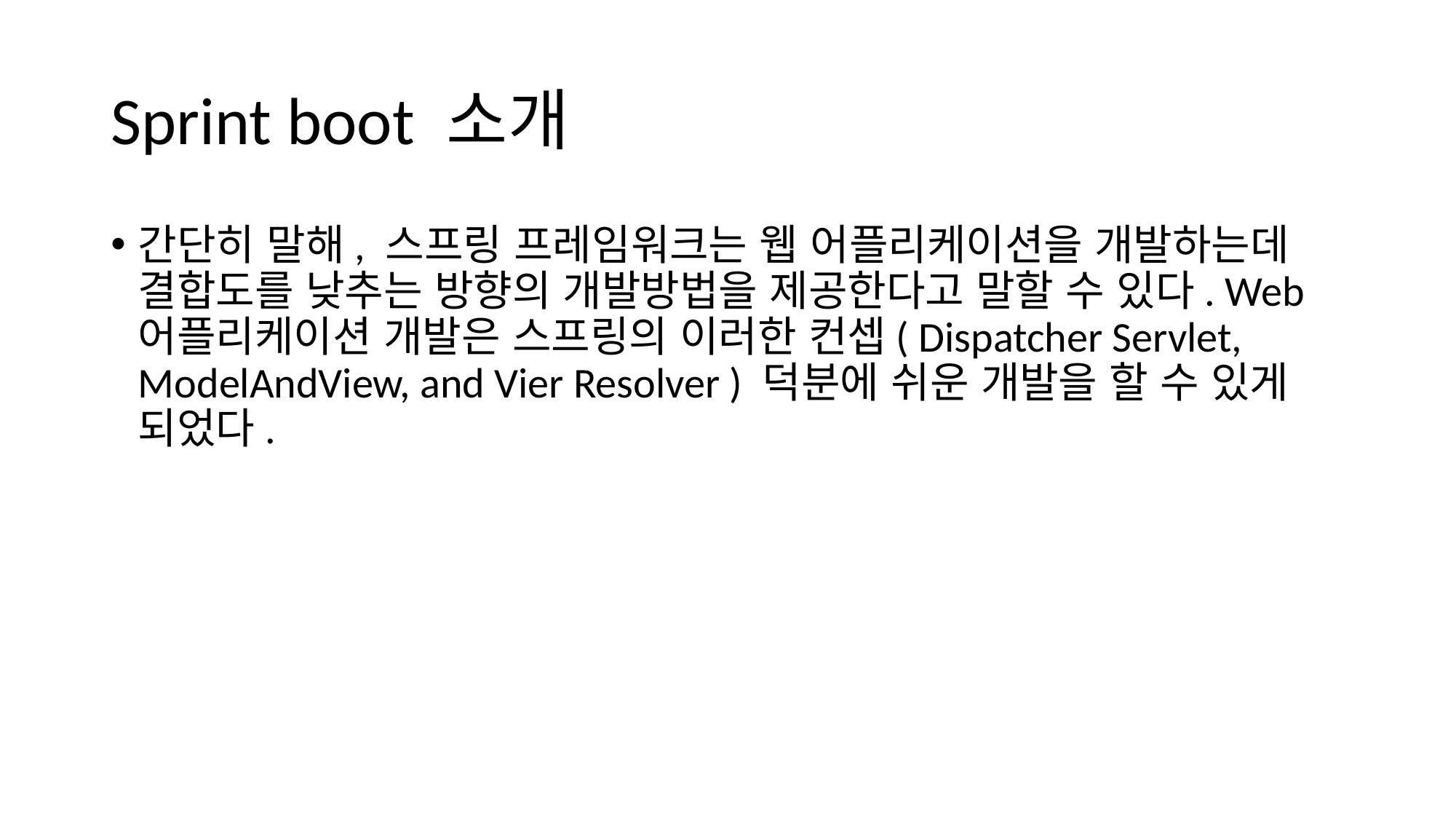

# Sprint boot 소개
간단히 말해, 스프링 프레임워크는 웹 어플리케이션을 개발하는데 결합도를 낮추는 방향의 개발방법을 제공한다고 말할 수 있다. Web 어플리케이션 개발은 스프링의 이러한 컨셉( Dispatcher Servlet, ModelAndView, and Vier Resolver ) 덕분에 쉬운 개발을 할 수 있게 되었다.